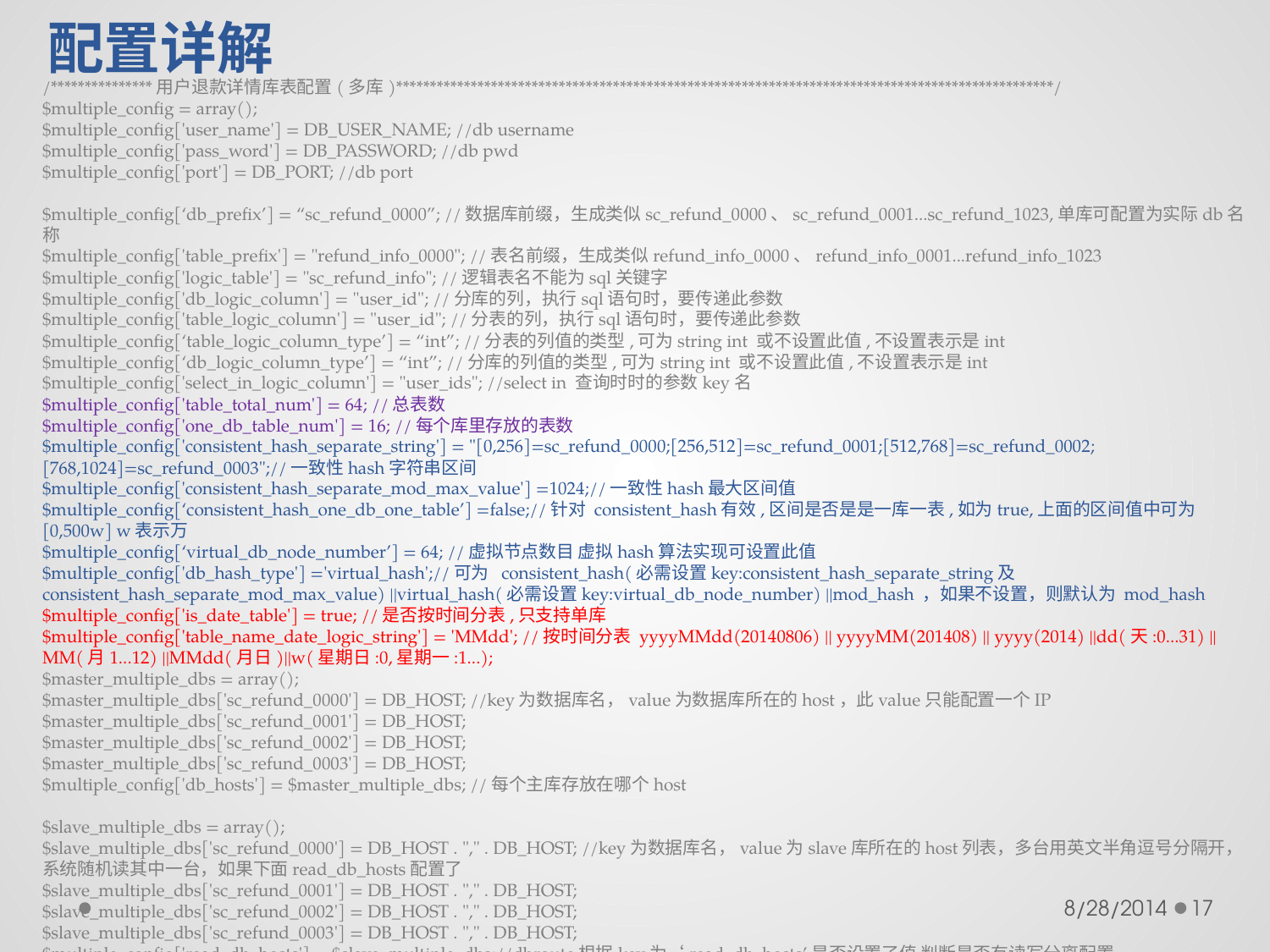

配置详解
/***************用户退款详情库表配置(多库)*************************************************************************************************/
$multiple_config = array();
$multiple_config['user_name'] = DB_USER_NAME; //db username
$multiple_config['pass_word'] = DB_PASSWORD; //db pwd
$multiple_config['port'] = DB_PORT; //db port

$multiple_config[‘db_prefix’] = “sc_refund_0000”; //数据库前缀，生成类似sc_refund_0000、sc_refund_0001...sc_refund_1023,单库可配置为实际db名称
$multiple_config['table_prefix'] = "refund_info_0000"; //表名前缀，生成类似refund_info_0000、refund_info_0001...refund_info_1023
$multiple_config['logic_table'] = "sc_refund_info"; //逻辑表名不能为sql关键字
$multiple_config['db_logic_column'] = "user_id"; //分库的列，执行sql语句时，要传递此参数
$multiple_config['table_logic_column'] = "user_id"; //分表的列，执行sql语句时，要传递此参数
$multiple_config[‘table_logic_column_type’] = “int”; //分表的列值的类型,可为string int 或不设置此值,不设置表示是int
$multiple_config[‘db_logic_column_type’] = “int”; //分库的列值的类型,可为string int 或不设置此值,不设置表示是int
$multiple_config['select_in_logic_column'] = "user_ids"; //select in 查询时时的参数key名
$multiple_config['table_total_num'] = 64; //总表数
$multiple_config['one_db_table_num'] = 16; //每个库里存放的表数
$multiple_config['consistent_hash_separate_string'] = "[0,256]=sc_refund_0000;[256,512]=sc_refund_0001;[512,768]=sc_refund_0002;[768,1024]=sc_refund_0003";//一致性hash字符串区间
$multiple_config['consistent_hash_separate_mod_max_value'] =1024;//一致性hash最大区间值
$multiple_config[‘consistent_hash_one_db_one_table’] =false;//针对 consistent_hash有效,区间是否是是一库一表,如为true,上面的区间值中可为[0,500w] w表示万
$multiple_config[‘virtual_db_node_number’] = 64; //虚拟节点数目 虚拟hash算法实现可设置此值
$multiple_config['db_hash_type'] ='virtual_hash';//可为  consistent_hash(必需设置key:consistent_hash_separate_string及consistent_hash_separate_mod_max_value) ||virtual_hash(必需设置key:virtual_db_node_number) ||mod_hash ，如果不设置，则默认为 mod_hash
$multiple_config['is_date_table'] = true; //是否按时间分表,只支持单库
$multiple_config['table_name_date_logic_string'] = 'MMdd'; //按时间分表 yyyyMMdd(20140806) || yyyyMM(201408) || yyyy(2014) ||dd(天:0...31) ||MM(月1...12) ||MMdd(月日)||w(星期日:0,星期一:1...);
$master_multiple_dbs = array();
$master_multiple_dbs['sc_refund_0000'] = DB_HOST; //key为数据库名，value为数据库所在的host，此value只能配置一个IP
$master_multiple_dbs['sc_refund_0001'] = DB_HOST;
$master_multiple_dbs['sc_refund_0002'] = DB_HOST;
$master_multiple_dbs['sc_refund_0003'] = DB_HOST;
$multiple_config['db_hosts'] = $master_multiple_dbs; //每个主库存放在哪个host

$slave_multiple_dbs = array();
$slave_multiple_dbs['sc_refund_0000'] = DB_HOST . "," . DB_HOST; //key为数据库名，value为slave库所在的host列表，多台用英文半角逗号分隔开，系统随机读其中一台，如果下面read_db_hosts配置了
$slave_multiple_dbs['sc_refund_0001'] = DB_HOST . "," . DB_HOST;
$slave_multiple_dbs['sc_refund_0002'] = DB_HOST . "," . DB_HOST;
$slave_multiple_dbs['sc_refund_0003'] = DB_HOST . "," . DB_HOST;
$multiple_config['read_db_hosts'] = $slave_multiple_dbs;//dbroute根据key为‘read_db_hosts’是否设置了值 判断是否有读写分离配置
/******************************************************************************************************************************************/
8/28/2014
17